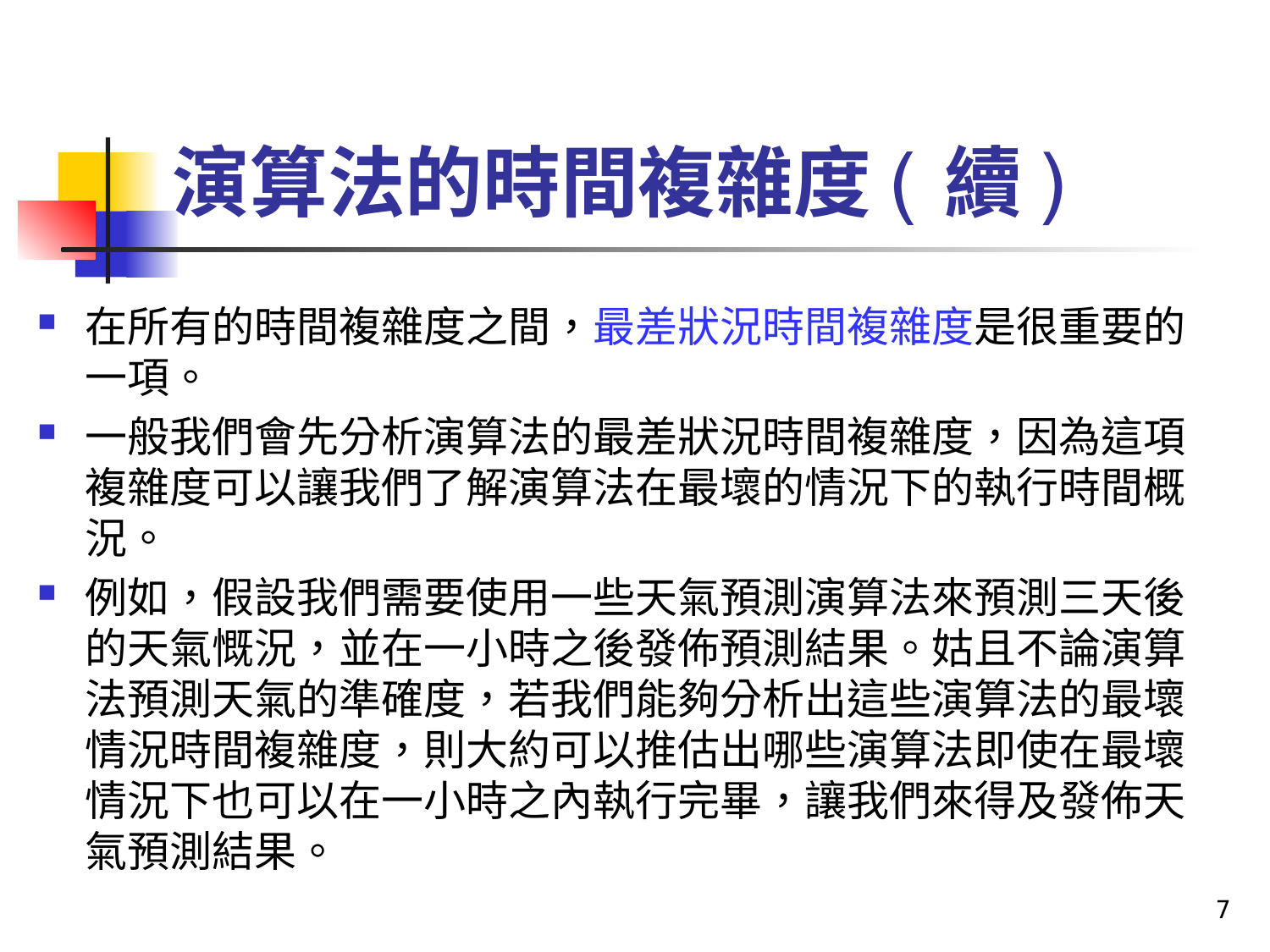

# 演算法的時間複雜度(續)
在所有的時間複雜度之間，最差狀況時間複雜度是很重要的一項。
一般我們會先分析演算法的最差狀況時間複雜度，因為這項複雜度可以讓我們了解演算法在最壞的情況下的執行時間概況。
例如，假設我們需要使用一些天氣預測演算法來預測三天後的天氣慨況，並在一小時之後發佈預測結果。姑且不論演算法預測天氣的準確度，若我們能夠分析出這些演算法的最壞情況時間複雜度，則大約可以推估出哪些演算法即使在最壞情況下也可以在一小時之內執行完畢，讓我們來得及發佈天氣預測結果。
7